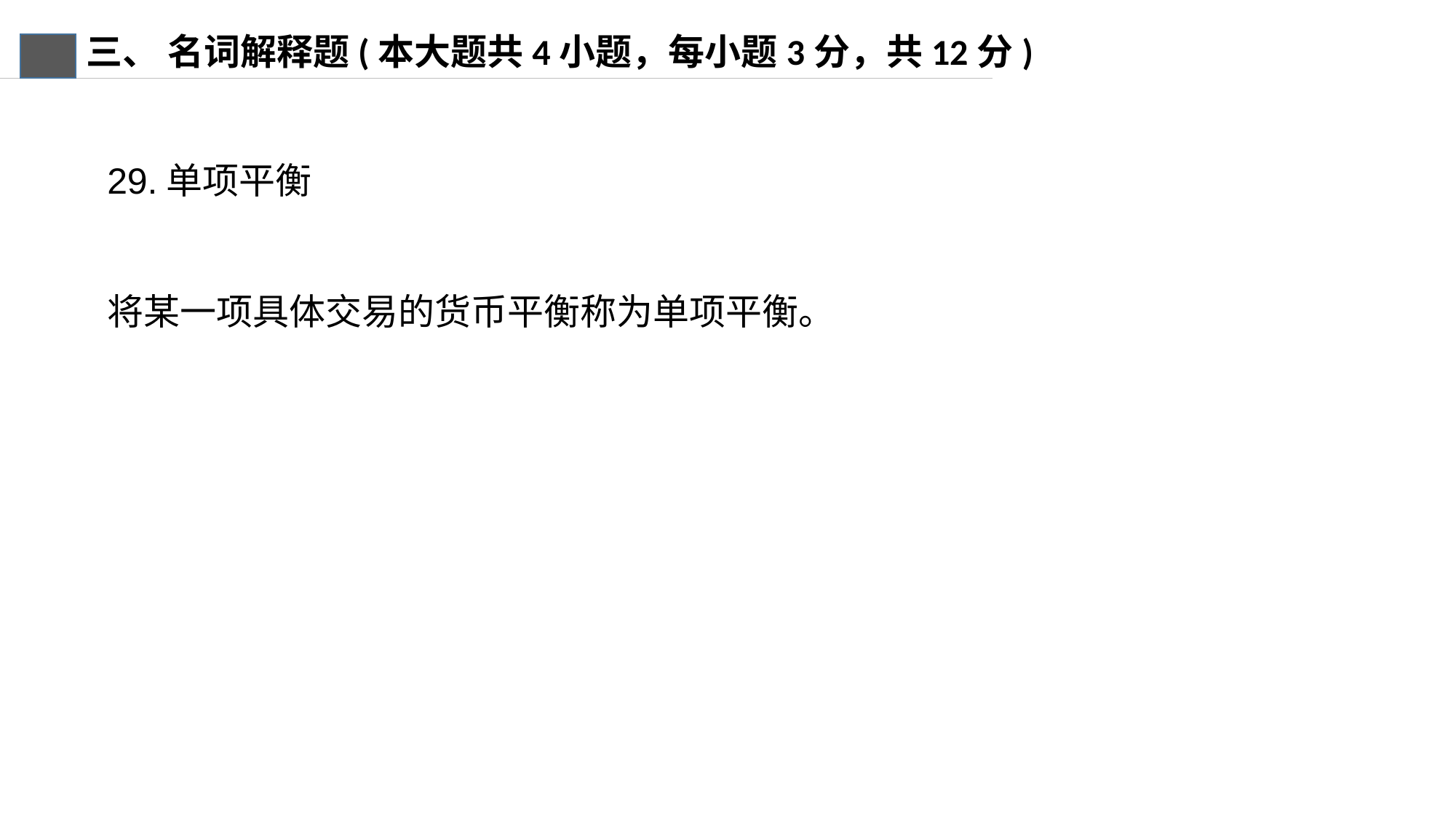

三、 名词解释题(本大题共4小题，每小题3分，共12分)

29.单项平衡

将某一项具体交易的货币平衡称为单项平衡。